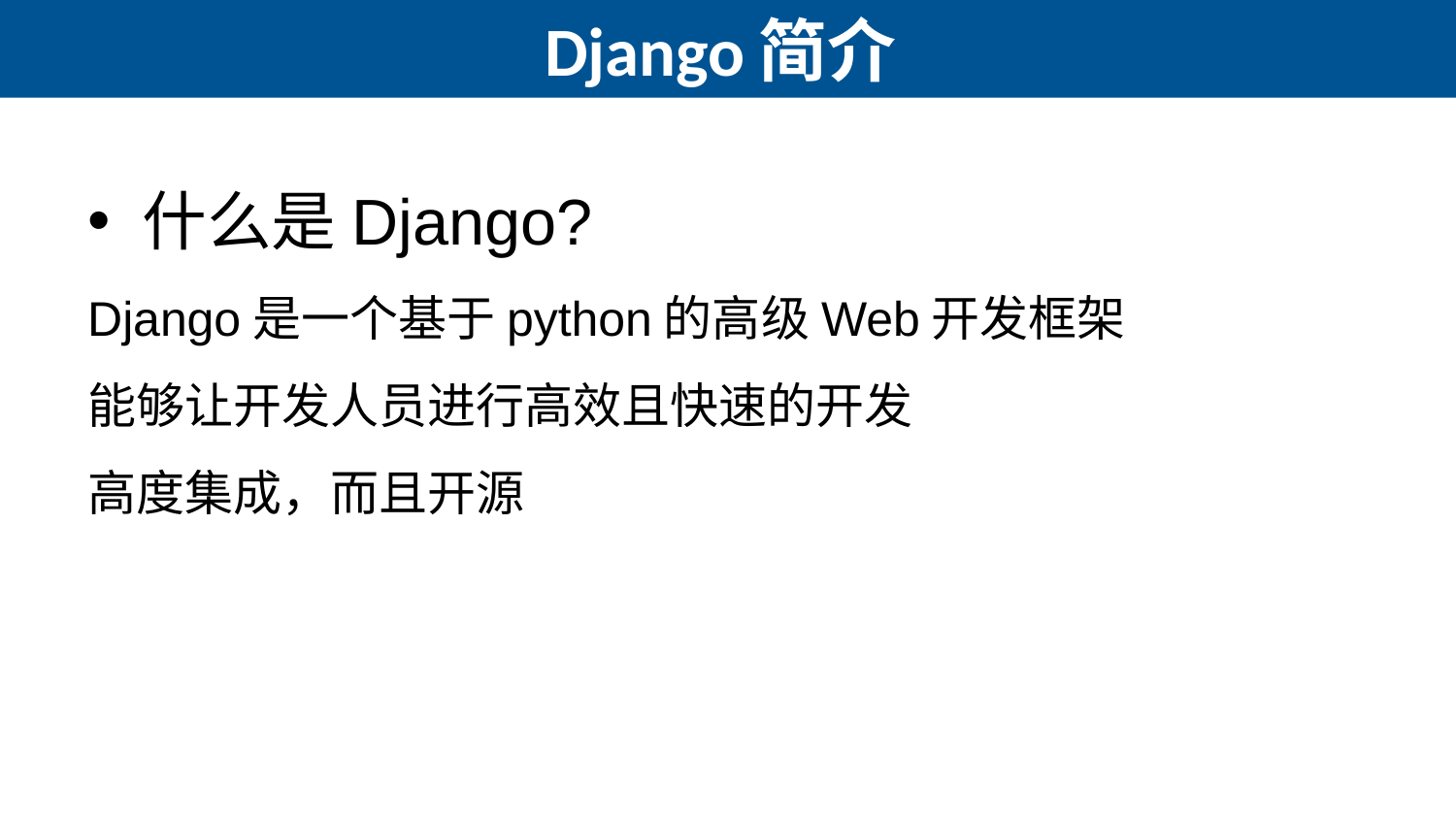

# Django简介
什么是Django?
Django是一个基于python的高级Web开发框架
能够让开发人员进行高效且快速的开发
高度集成，而且开源